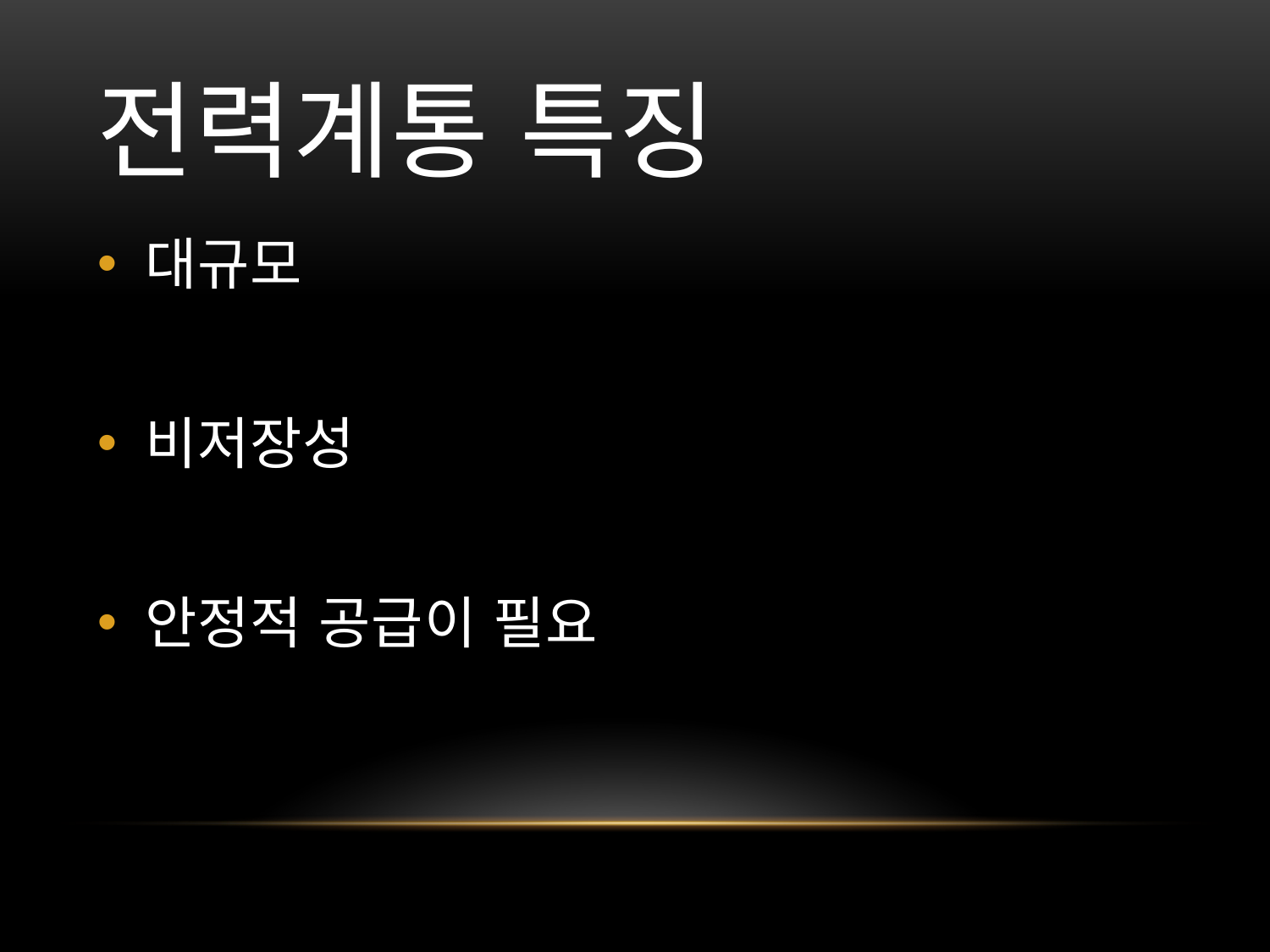

# 전력계통 특징
대규모

비저장성

안정적 공급이 필요